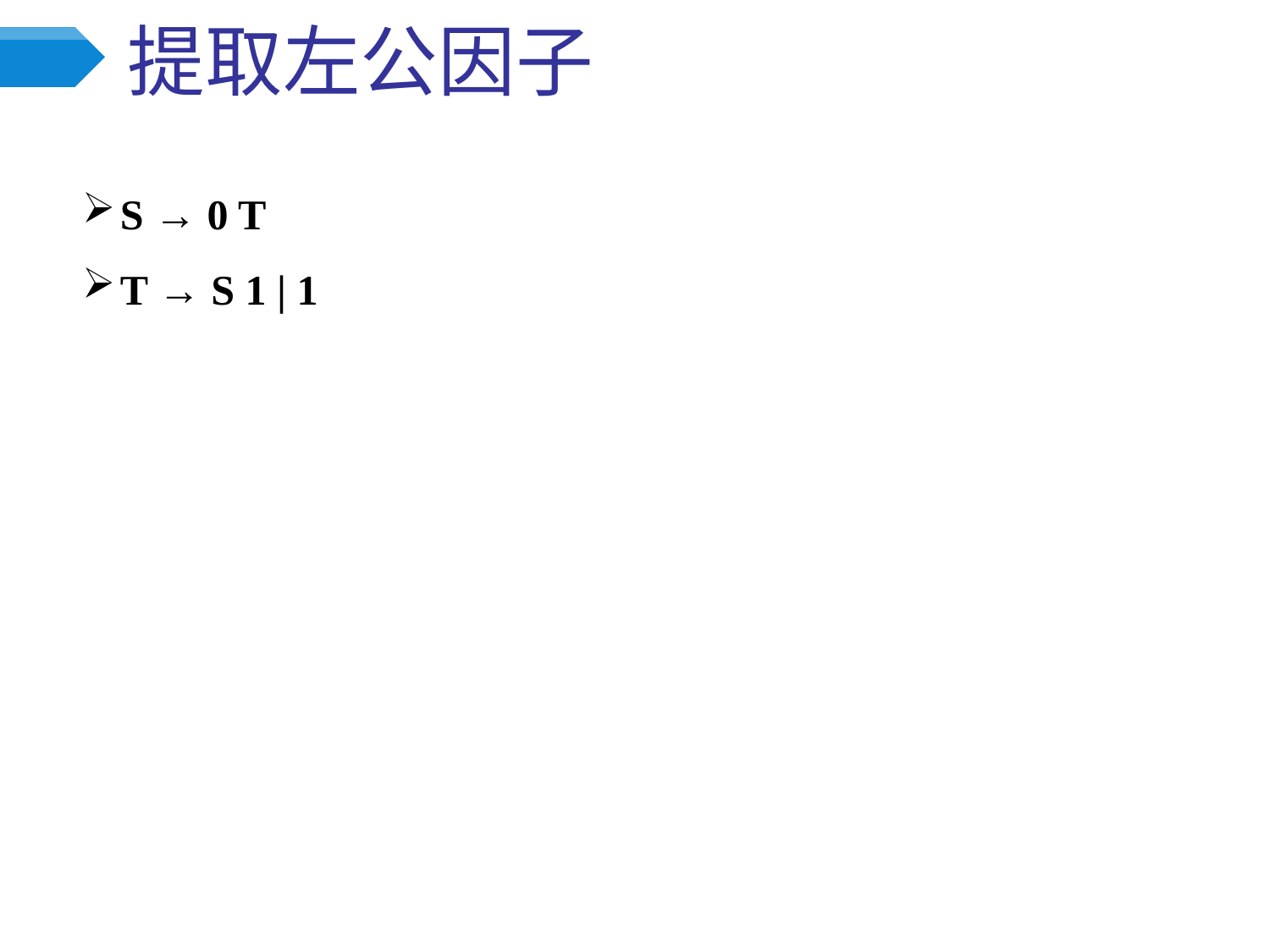

# 提取左公因子
S → 0 T
T → S 1 | 1